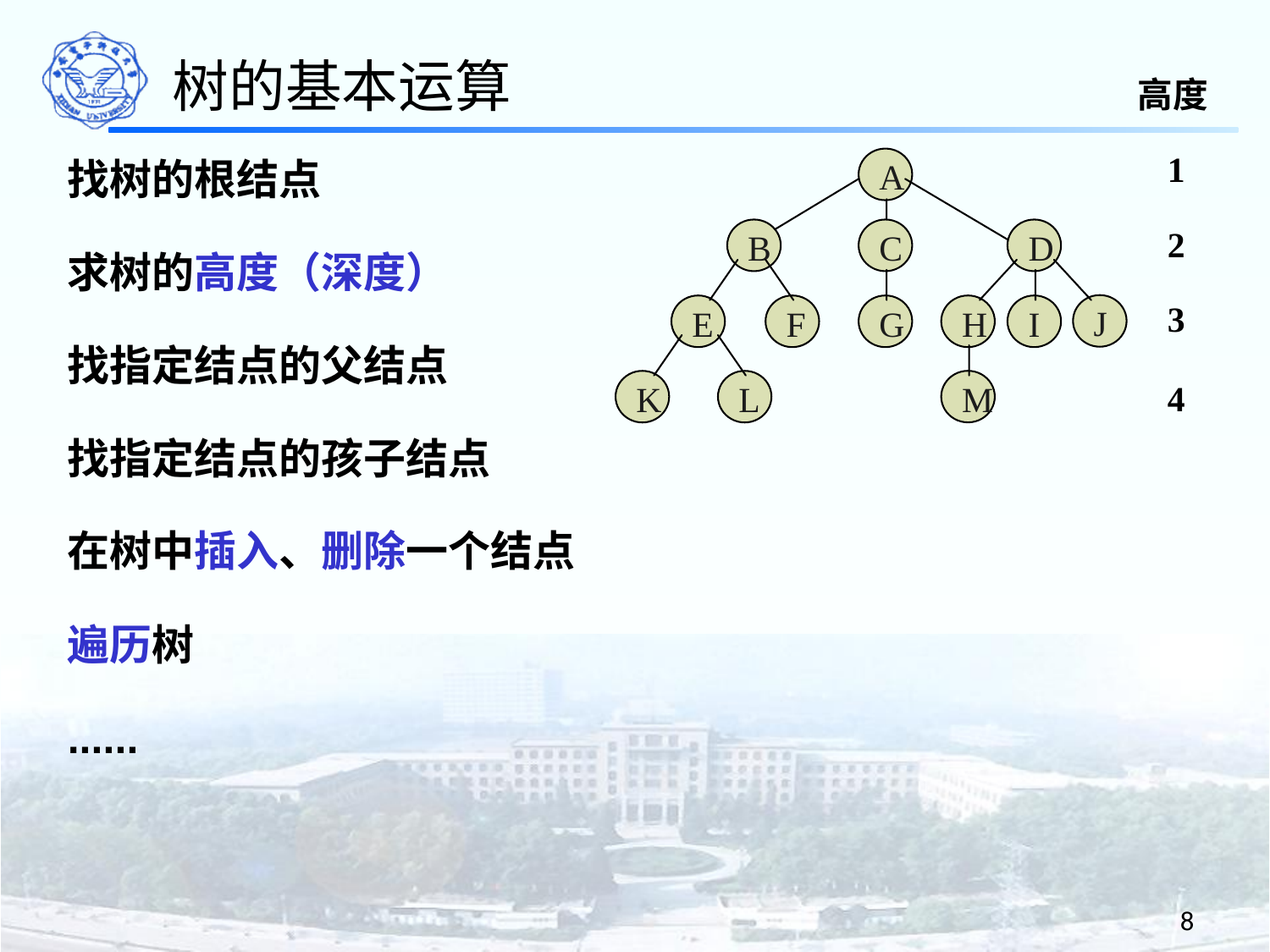

树的基本运算
找树的根结点
求树的高度（深度）
找指定结点的父结点
找指定结点的孩子结点
在树中插入、删除一个结点
遍历树
......

高度
1

A

B

C

D

J

E

F

G

H

I

K

L

M
2
3
4
8